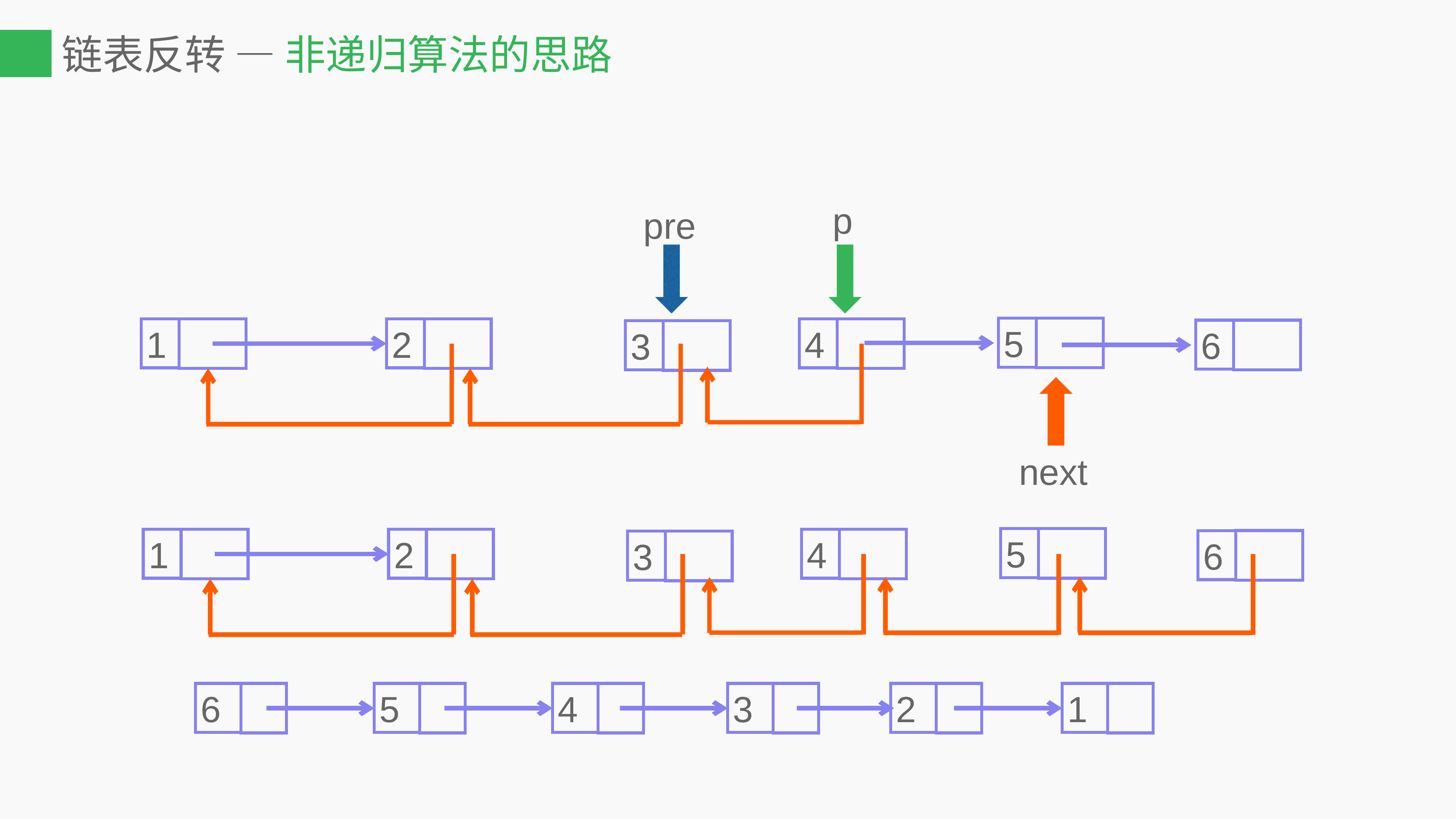

# 链表反转 — 非递归算法的思路

p

pre

5

1

4

2

6

3

next
5

1

4

2

6

3

6

5

4

3

2

1